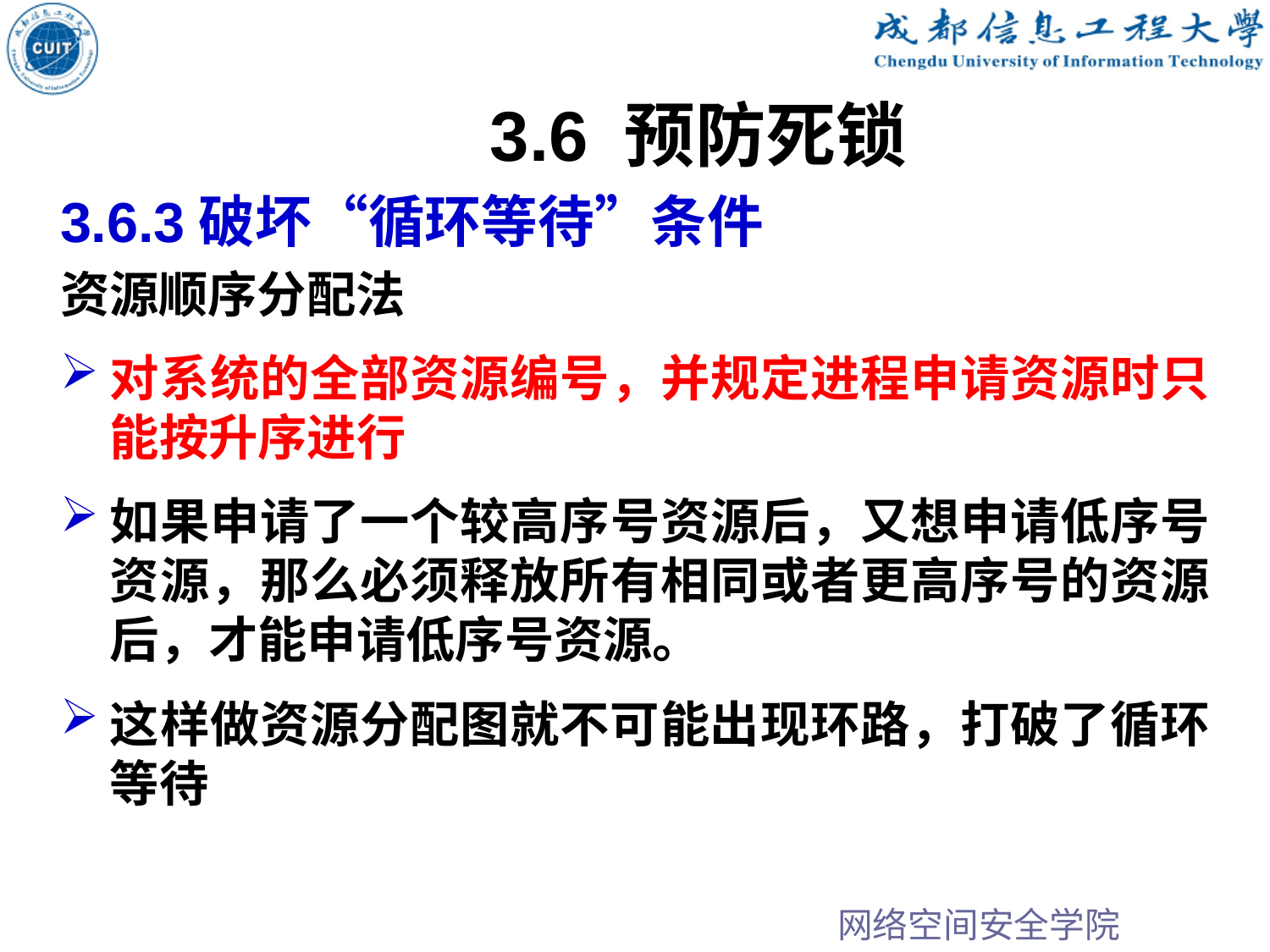

3.6 预防死锁
3.6.3破坏“循环等待”条件
资源顺序分配法
对系统的全部资源编号，并规定进程申请资源时只能按升序进行
如果申请了一个较高序号资源后，又想申请低序号资源，那么必须释放所有相同或者更高序号的资源后，才能申请低序号资源。
这样做资源分配图就不可能出现环路，打破了循环等待